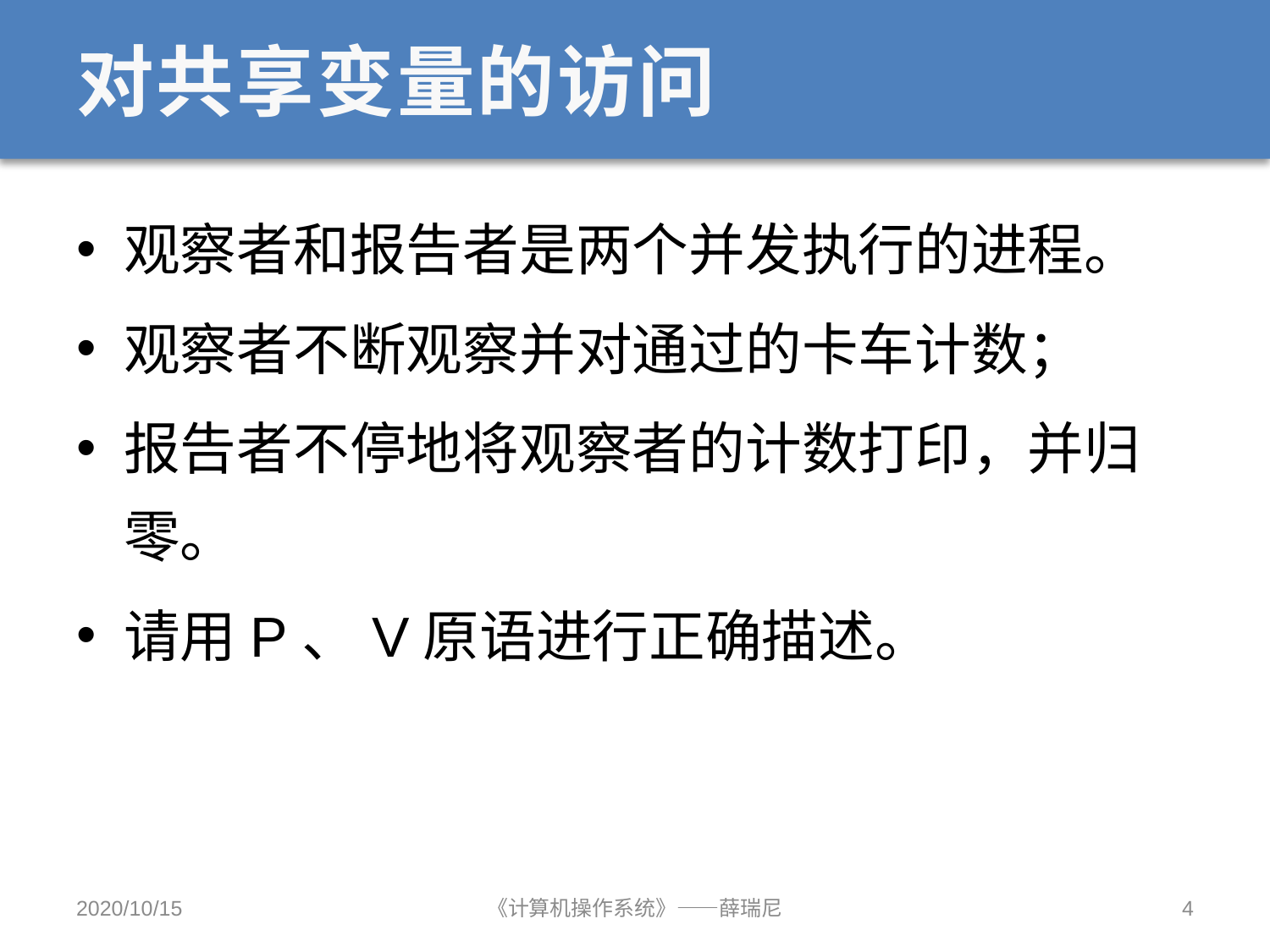

# 对共享变量的访问
观察者和报告者是两个并发执行的进程。
观察者不断观察并对通过的卡车计数；
报告者不停地将观察者的计数打印，并归零。
请用P、V原语进行正确描述。

2020/10/15
《计算机操作系统》——薛瑞尼
4